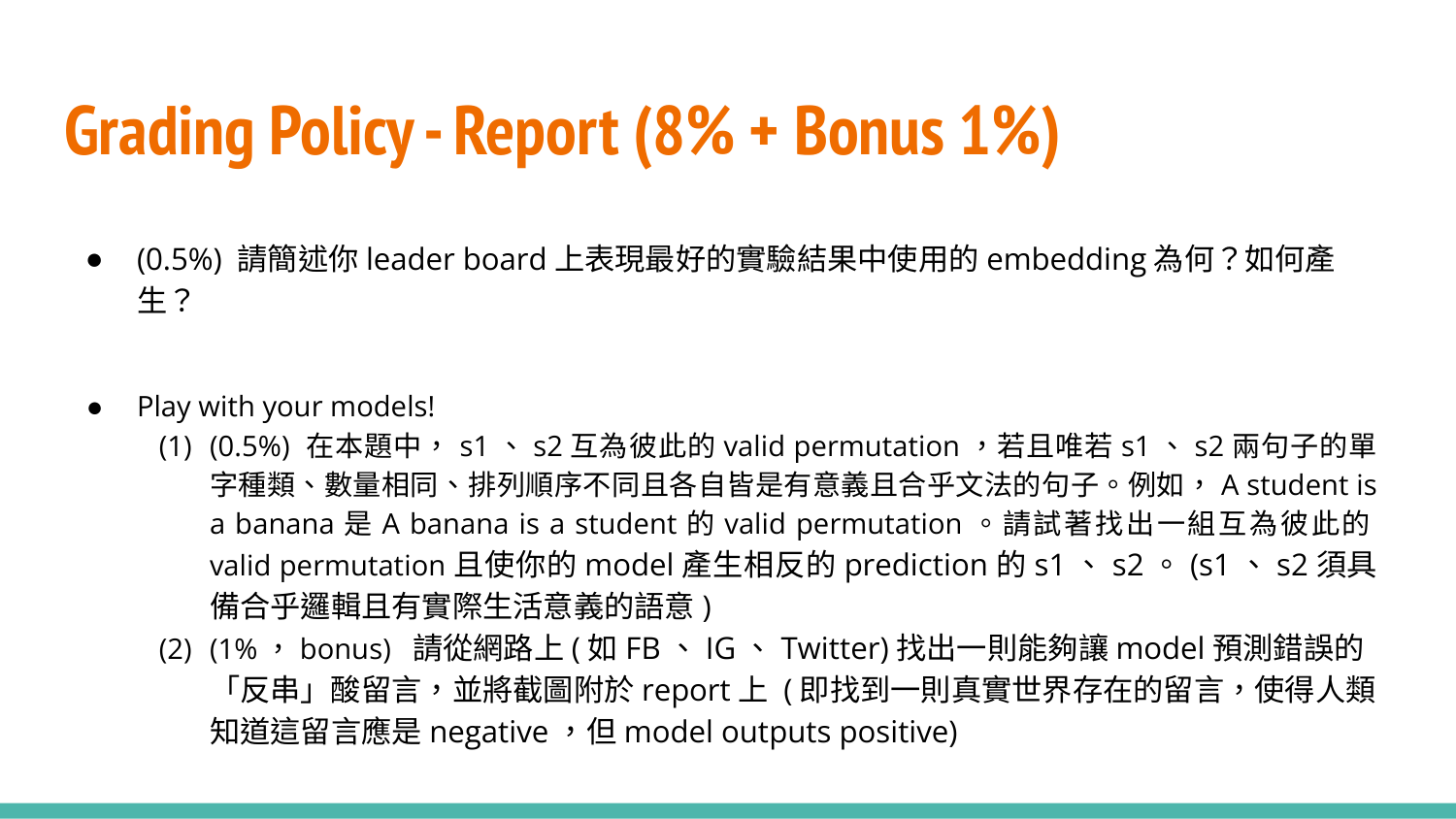

# Grading Policy - Report (8% + Bonus 1%)

(0.5%) 請簡述你leader board上表現最好的實驗結果中使用的embedding為何？如何產生？

Play with your models!
(0.5%) 在本題中，s1、s2互為彼此的valid permutation，若且唯若s1、s2兩句子的單字種類、數量相同、排列順序不同且各自皆是有意義且合乎文法的句子。例如，A student is a banana是A banana is a student的valid permutation。請試著找出一組互為彼此的valid permutation且使你的model產生相反的prediction的s1、s2。(s1、s2須具備合乎邏輯且有實際生活意義的語意)
(1%，bonus)  請從網路上(如FB、IG、Twitter)找出一則能夠讓model預測錯誤的「反串」酸留言，並將截圖附於report上 (即找到一則真實世界存在的留言，使得人類知道這留言應是negative，但model outputs positive)